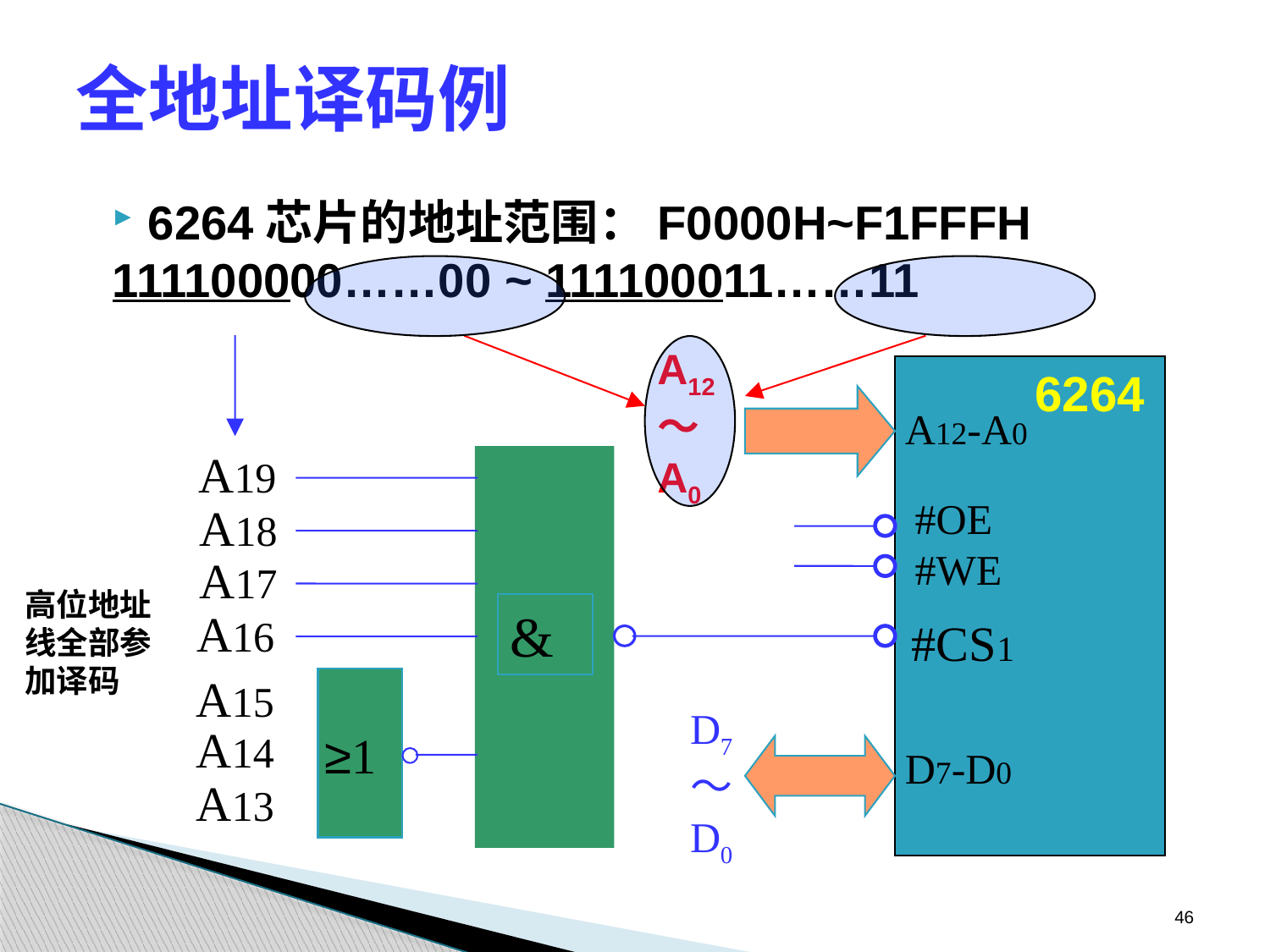

# 全地址译码例
6264芯片的地址范围：F0000H~F1FFFH
111100000……00 ~ 111100011……11

A12
～
A0

6264

A12-A0
A19

#OE
#WE
A18

A17

高位地址线全部参加译码

&
A16
#CS1

A15

D7
～
D0

A14
≥1

D7-D0

A13

46